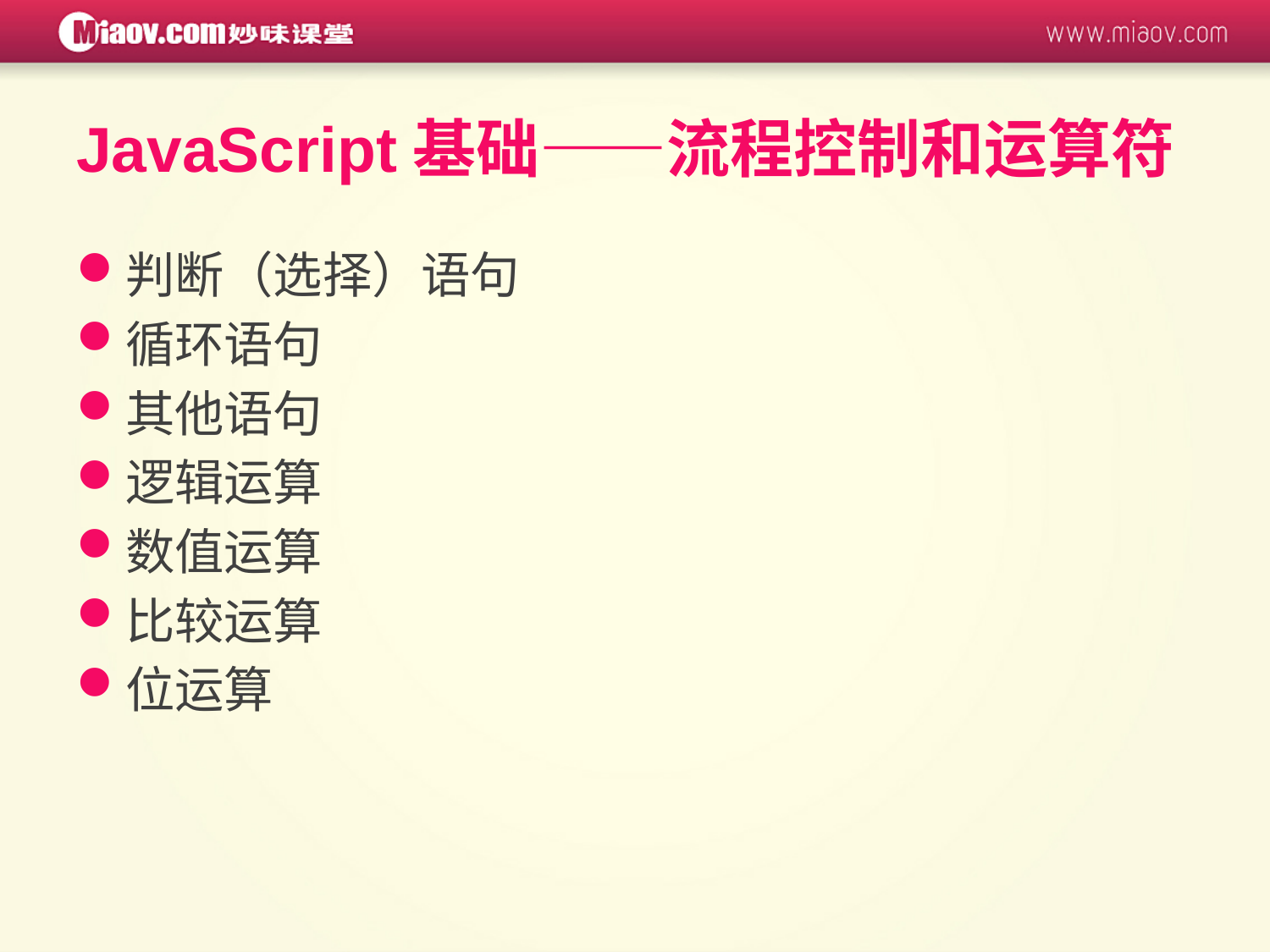

# JavaScript基础——流程控制和运算符
判断（选择）语句
循环语句
其他语句
逻辑运算
数值运算
比较运算
位运算